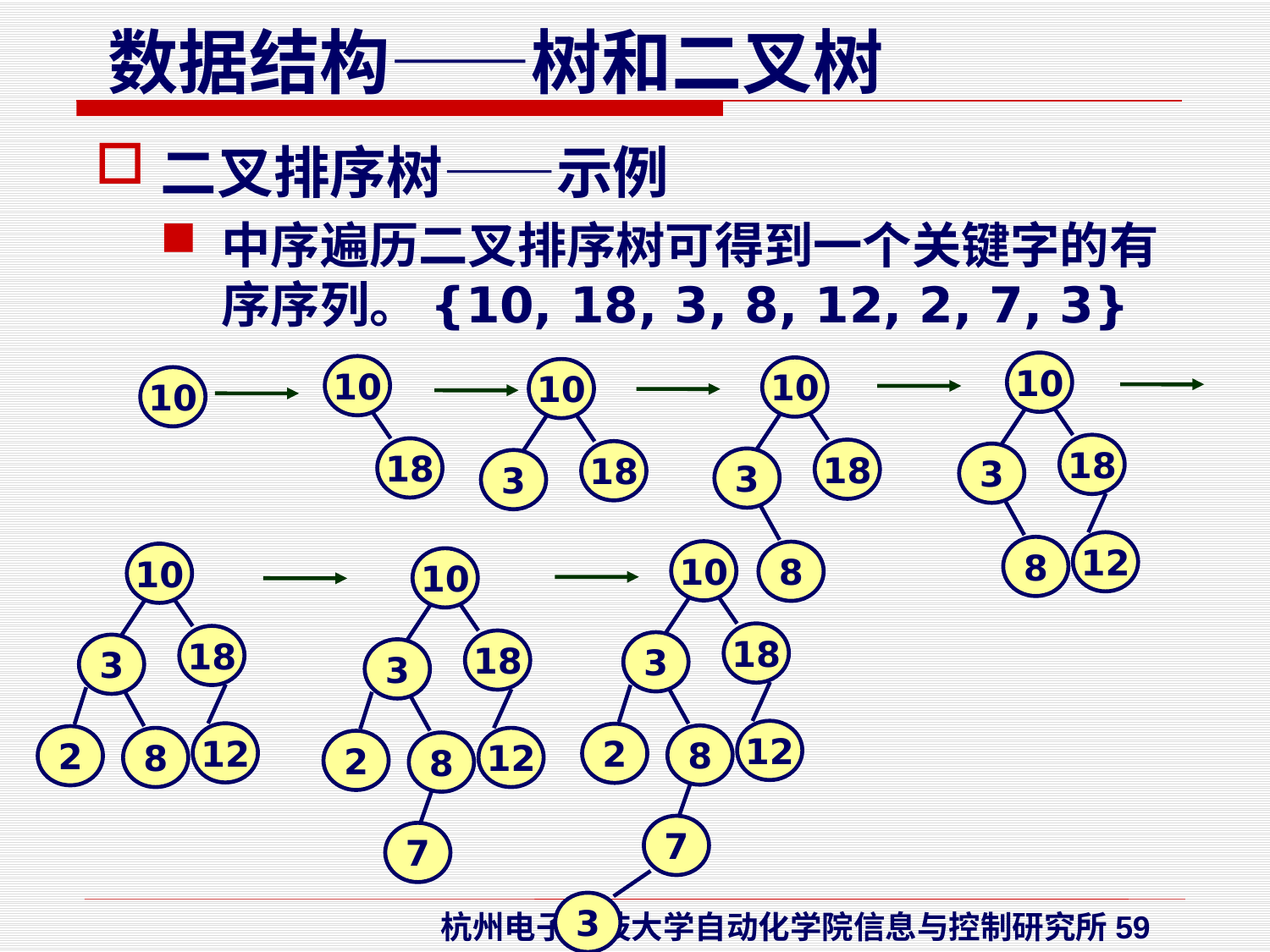

二叉排序树——示例
中序遍历二叉排序树可得到一个关键字的有序序列。{10, 18, 3, 8, 12, 2, 7, 3}
10

18

3

8

12
10

18
10

18

3

8
10

18

3
10

10

18

3

8

12

2

7

3
10

18

3

8

12

2
10

18

3

8

12

2

7